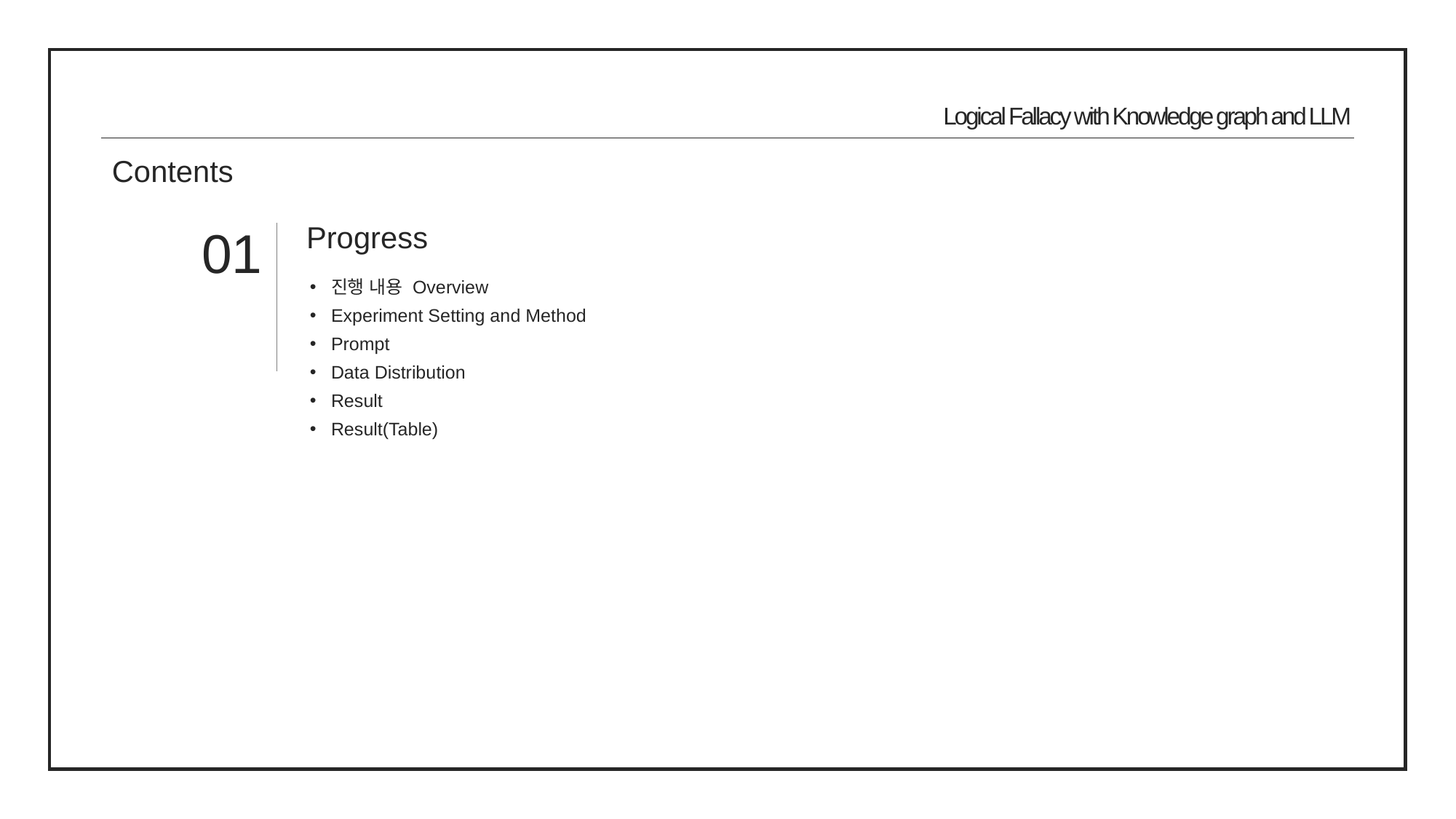

Logical Fallacy with Knowledge graph and LLM
Contents
01
Progress

진행 내용 Overview
Experiment Setting and Method
Prompt
Data Distribution
Result
Result(Table)